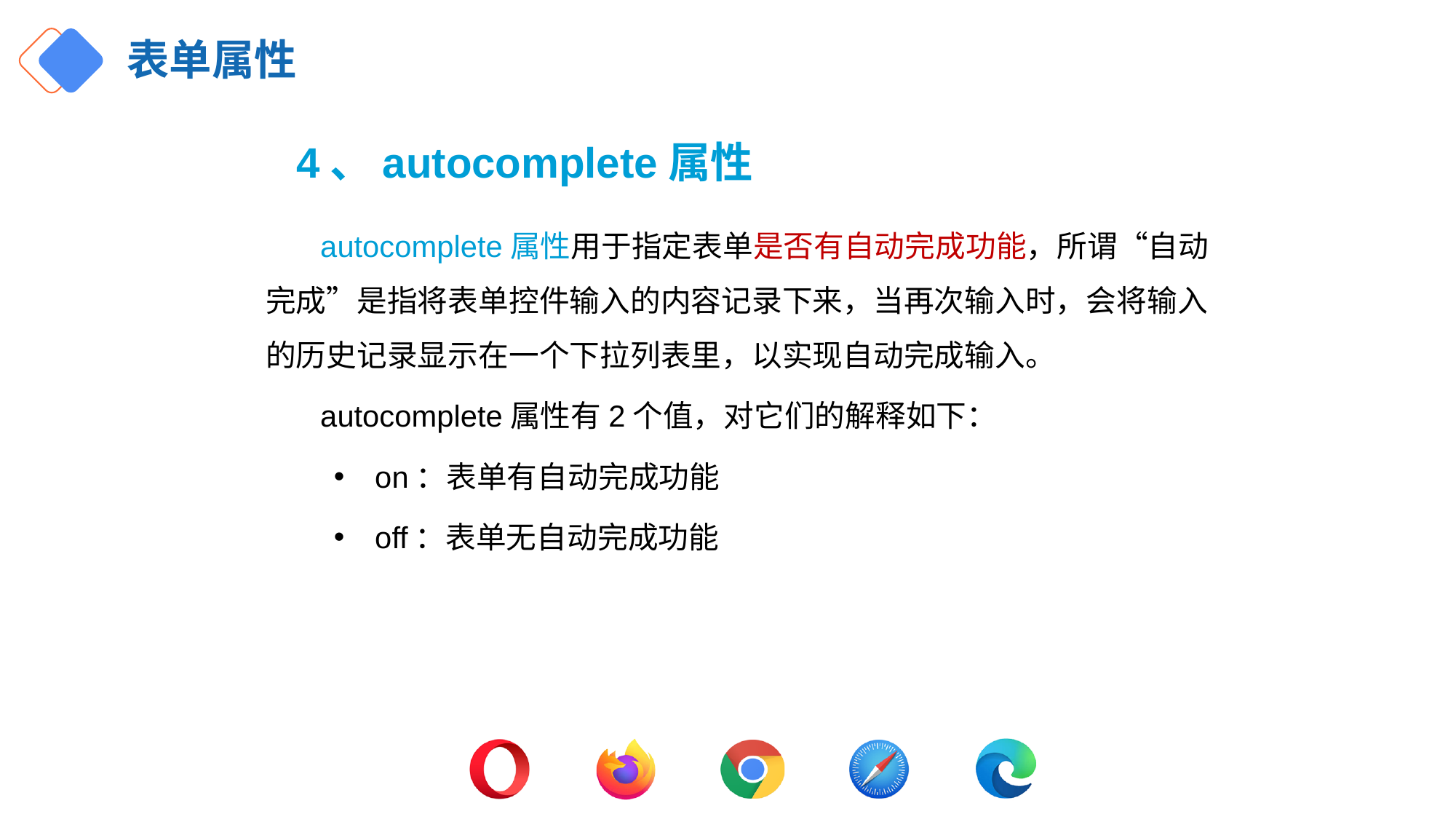

# 表单属性
4、autocomplete属性
autocomplete属性用于指定表单是否有自动完成功能，所谓“自动完成”是指将表单控件输入的内容记录下来，当再次输入时，会将输入的历史记录显示在一个下拉列表里，以实现自动完成输入。
autocomplete属性有2个值，对它们的解释如下：
on：表单有自动完成功能
off：表单无自动完成功能